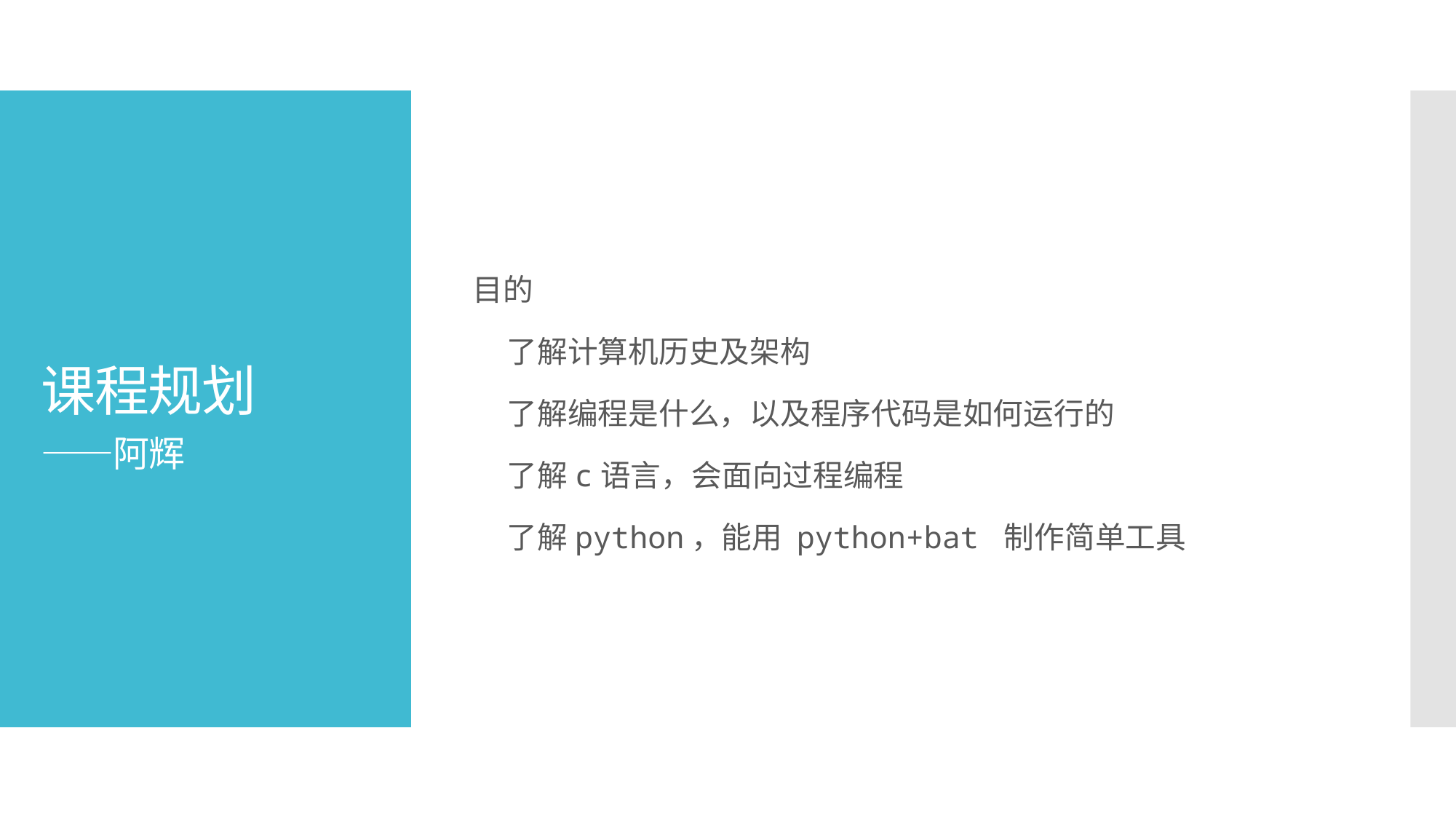

目的
    了解计算机历史及架构
    了解编程是什么，以及程序代码是如何运行的
    了解c语言，会面向过程编程
    了解python，能用 python+bat 制作简单工具
# 课程规划 ——阿辉